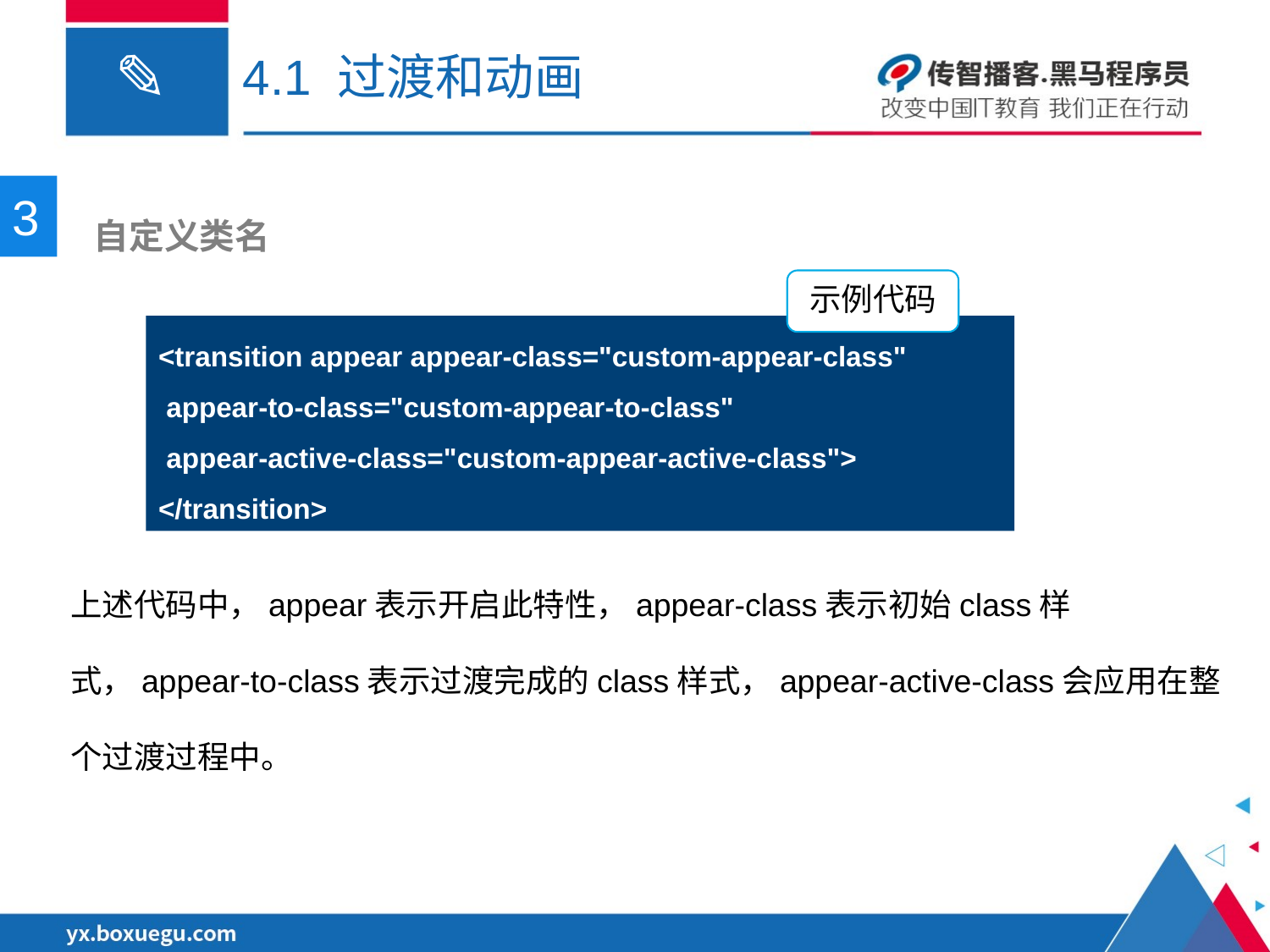

# 4.1 过渡和动画

3
  自定义类名
示例代码
<transition appear appear-class="custom-appear-class"
 appear-to-class="custom-appear-to-class"
 appear-active-class="custom-appear-active-class">
</transition>
上述代码中，appear表示开启此特性，appear-class表示初始class样式，appear-to-class表示过渡完成的class样式，appear-active-class会应用在整个过渡过程中。